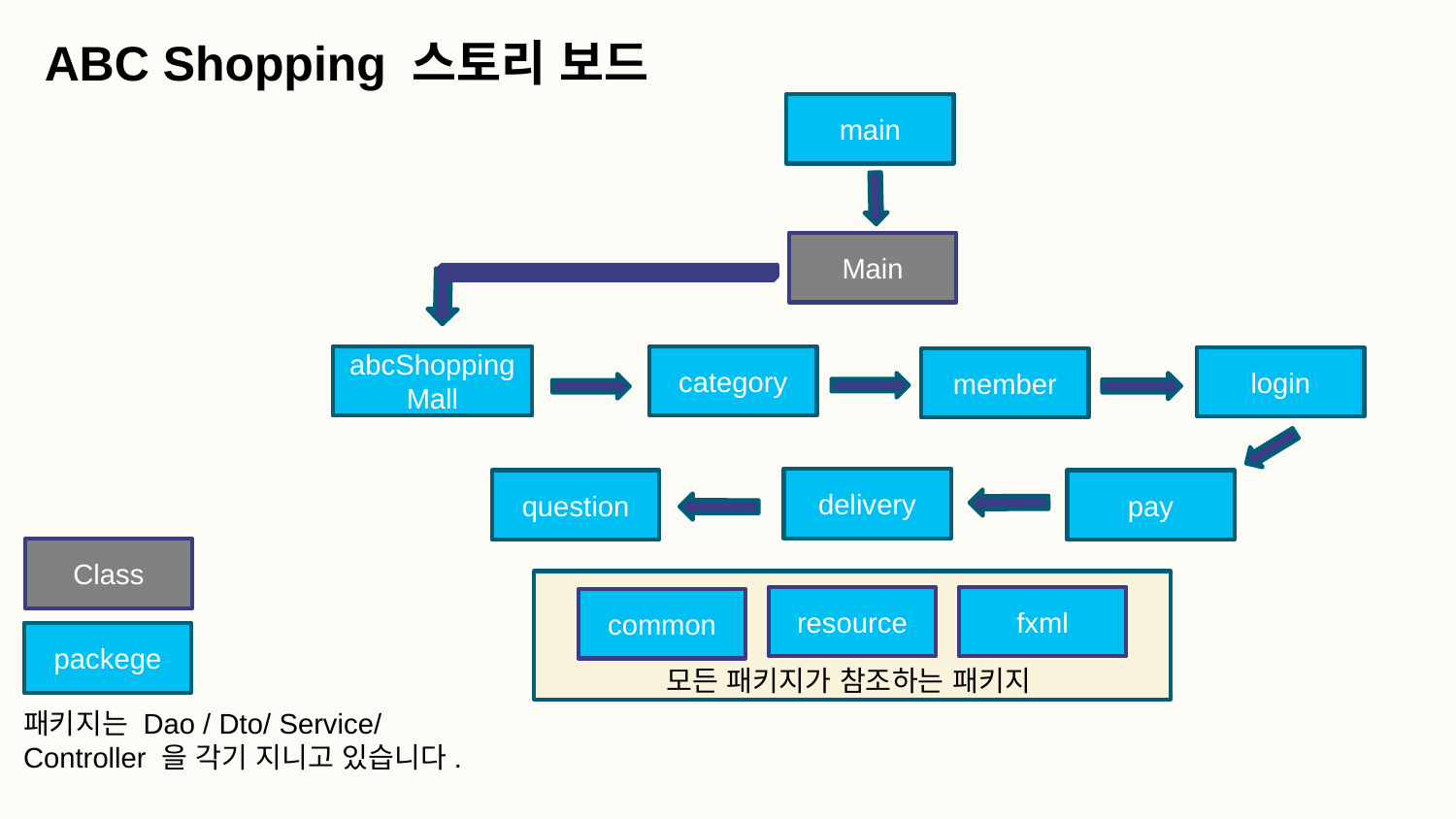

ABC Shopping 스토리 보드
main

Main

abcShoppingMall
category
login
member

delivery
question
pay

Class

fxml
resource
common
packege
모든 패키지가 참조하는 패키지
패키지는 Dao / Dto/ Service/ Controller 을 각기 지니고 있습니다.